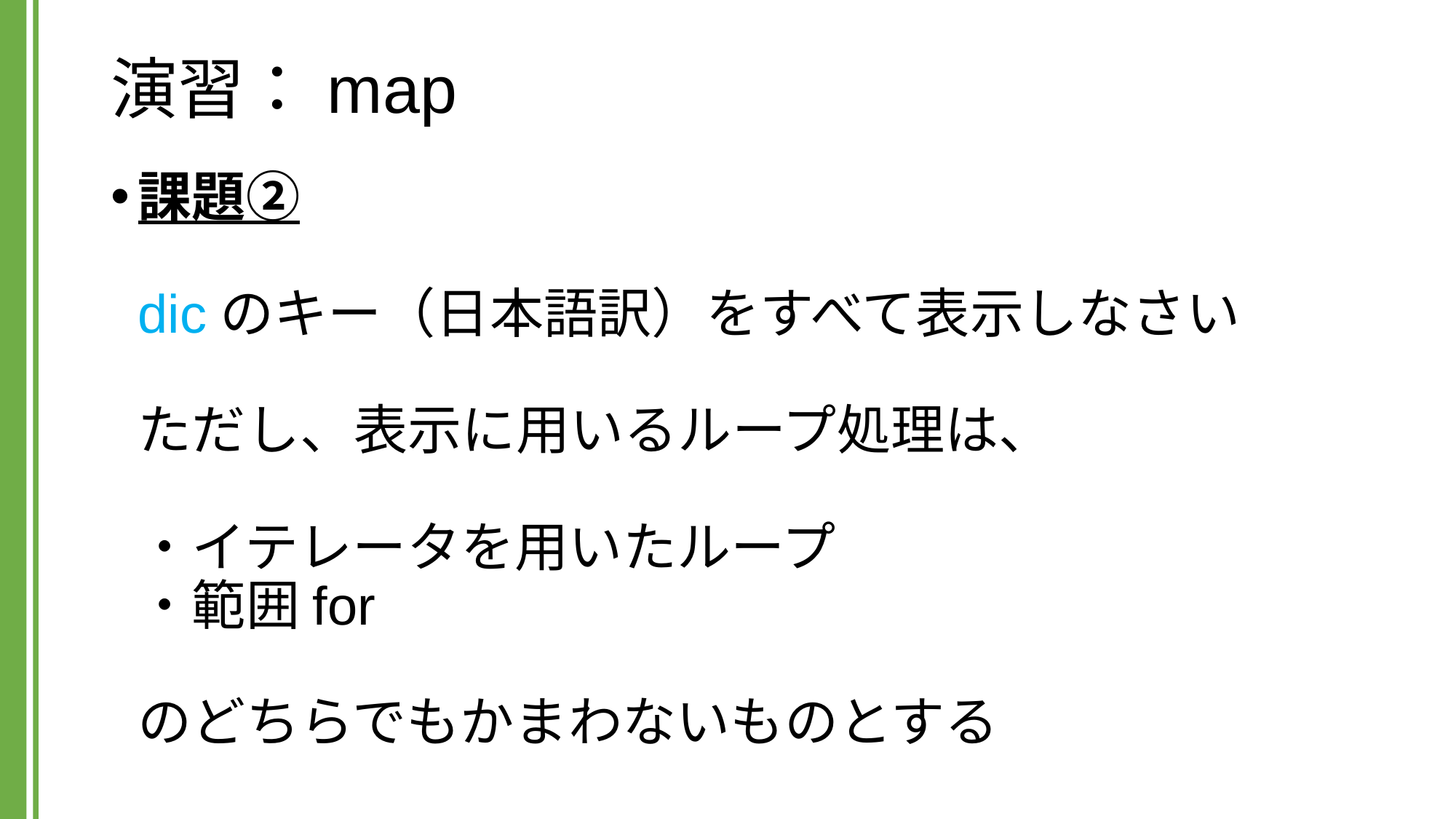

# 演習：map
課題②
dicのキー（日本語訳）をすべて表示しなさい
ただし、表示に用いるループ処理は、
・イテレータを用いたループ
・範囲for
のどちらでもかまわないものとする